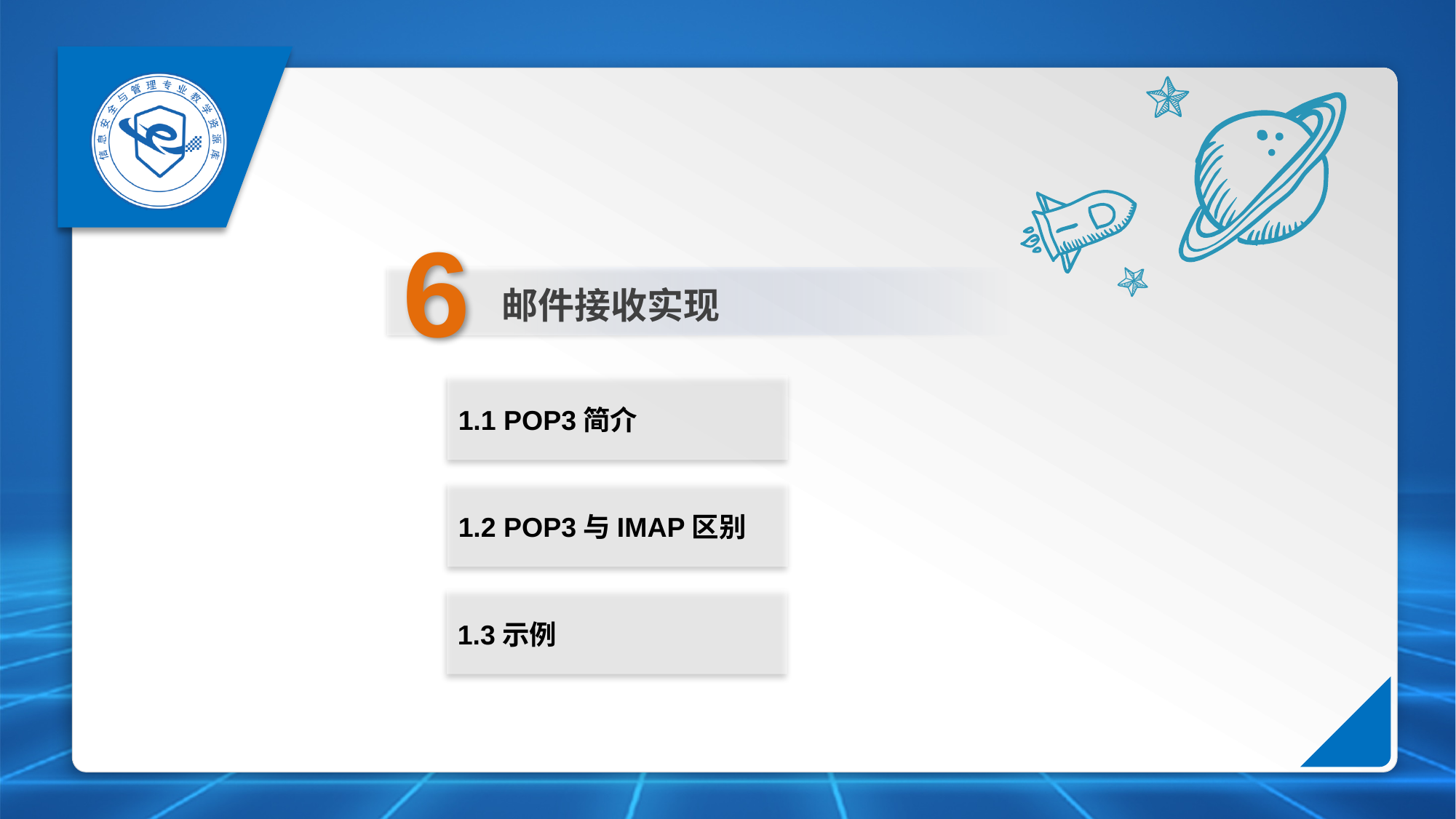

6

邮件接收实现

1.1 POP3简介

1.2 POP3与IMAP区别

1.3示例